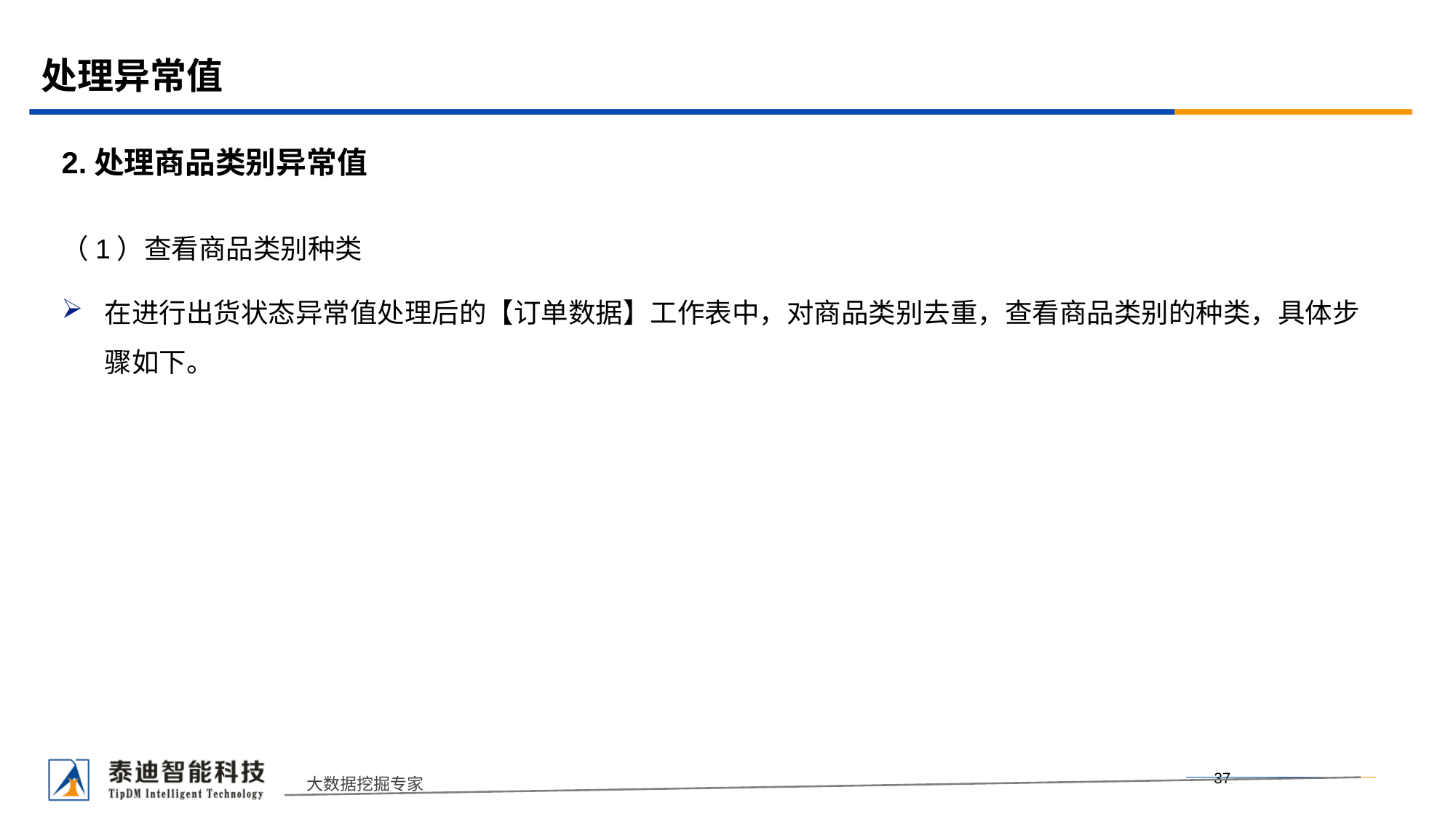

# 处理异常值
2.处理商品类别异常值
（1）查看商品类别种类
在进行出货状态异常值处理后的【订单数据】工作表中，对商品类别去重，查看商品类别的种类，具体步骤如下。